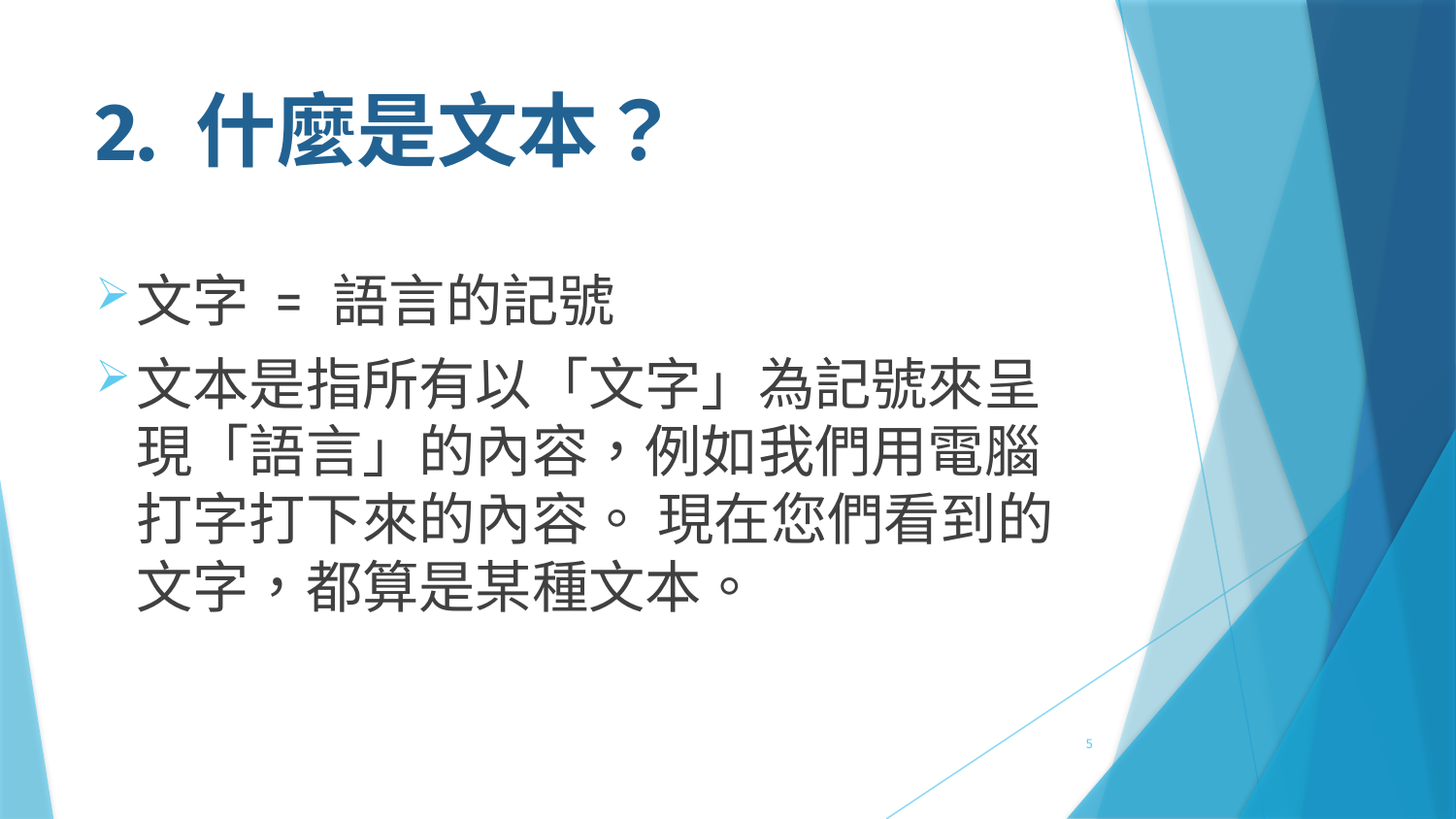

# 2. 什麼是文本？
文字 = 語言的記號
文本是指所有以「文字」為記號來呈現「語言」的內容，例如我們用電腦打字打下來的內容。 現在您們看到的文字，都算是某種文本。
5